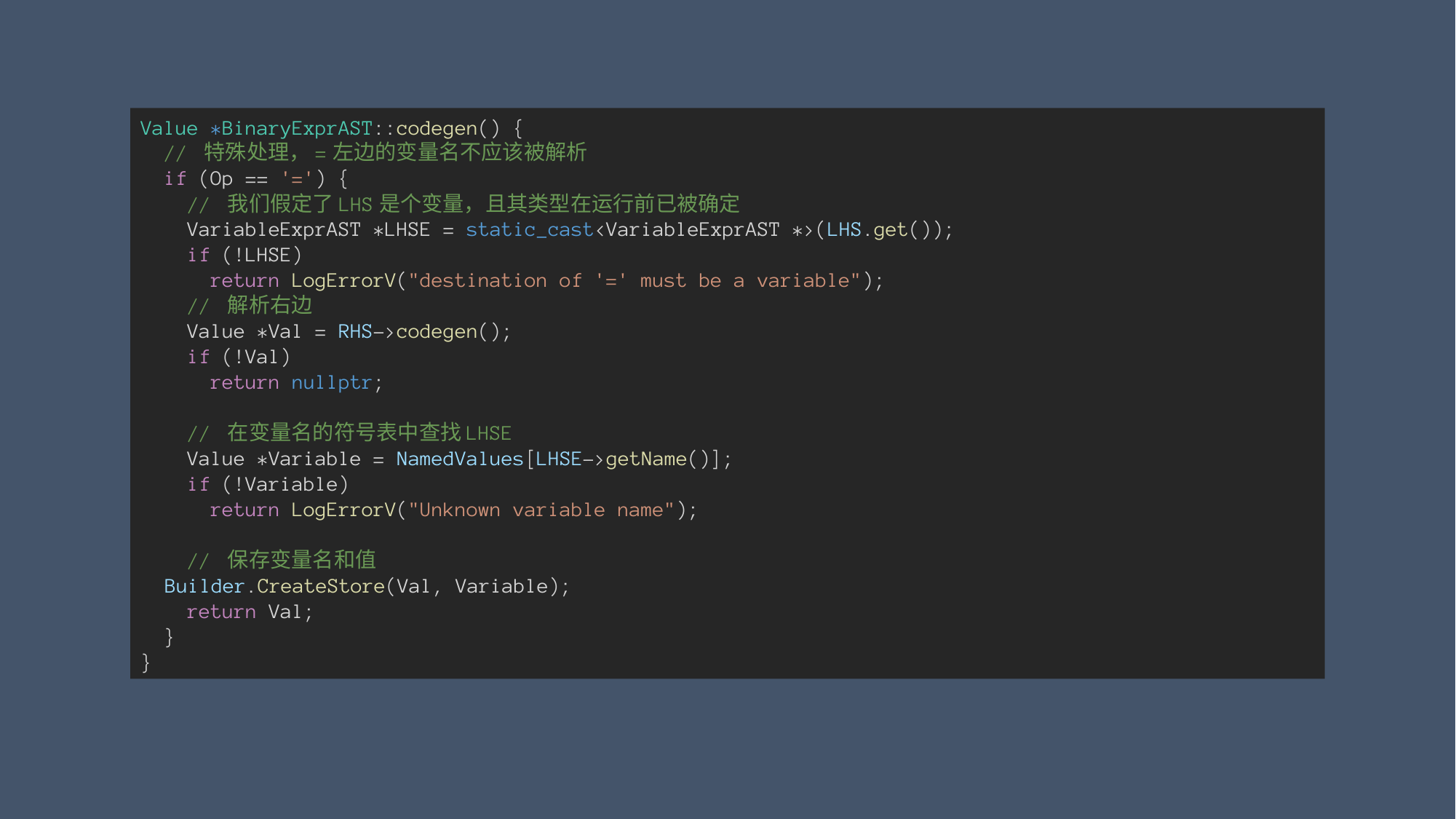

Value *BinaryExprAST::codegen() {
  // 特殊处理，=左边的变量名不应该被解析
  if (Op == '=') {
    // 我们假定了LHS是个变量，且其类型在运行前已被确定
    VariableExprAST *LHSE = static_cast<VariableExprAST *>(LHS.get());
    if (!LHSE)
      return LogErrorV("destination of '=' must be a variable");
    // 解析右边
    Value *Val = RHS->codegen();
    if (!Val)
      return nullptr;
    // 在变量名的符号表中查找LHSE
    Value *Variable = NamedValues[LHSE->getName()];
    if (!Variable)
      return LogErrorV("Unknown variable name");

    // 保存变量名和值
    Builder.CreateStore(Val, Variable);
    return Val;
  }
}